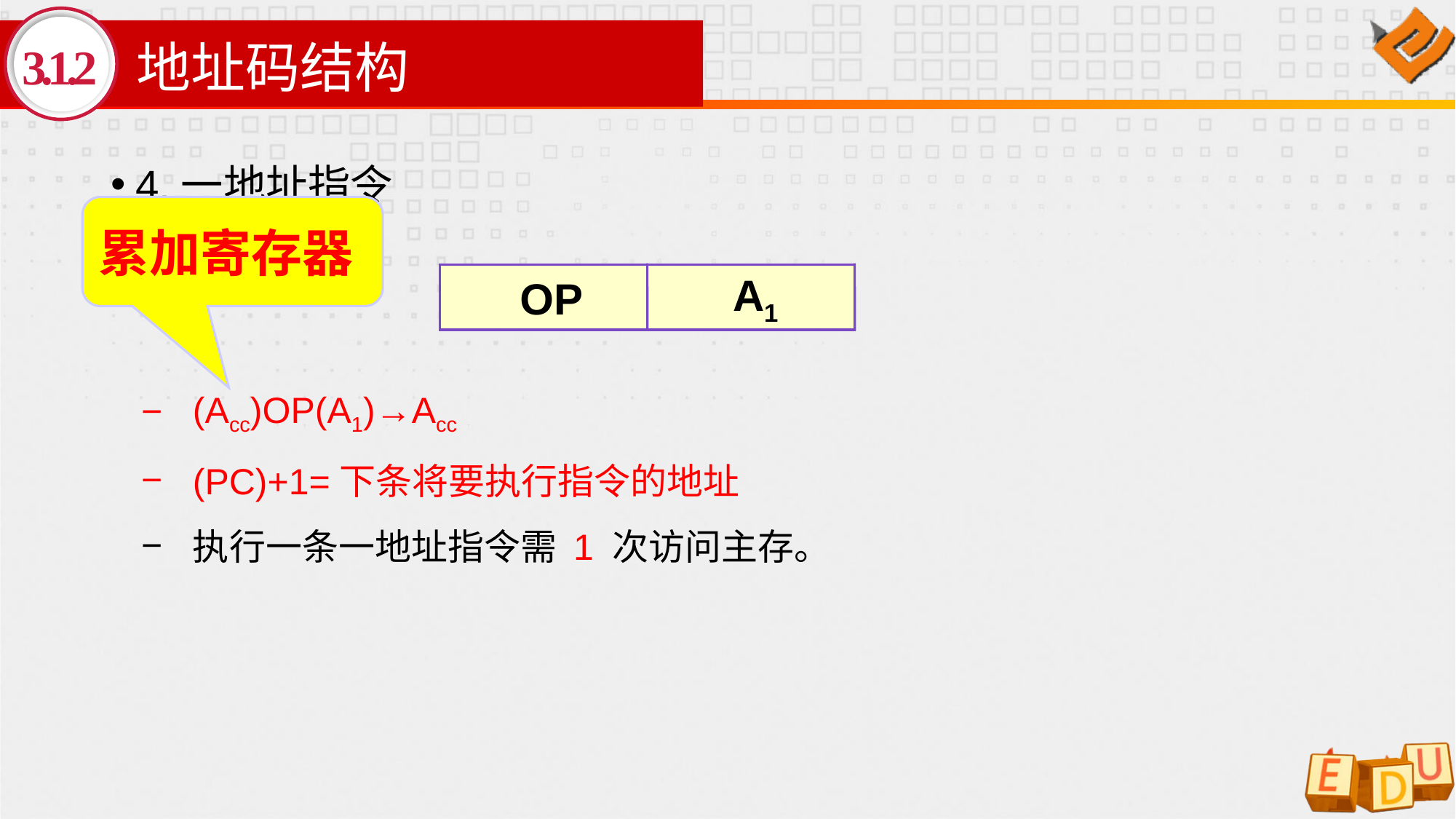

# 地址码结构
3.1.2
4.一地址指令

(Acc)OP(A1)→Acc
(PC)+1=下条将要执行指令的地址
执行一条一地址指令需 1 次访问主存。
累加寄存器

OP
A1